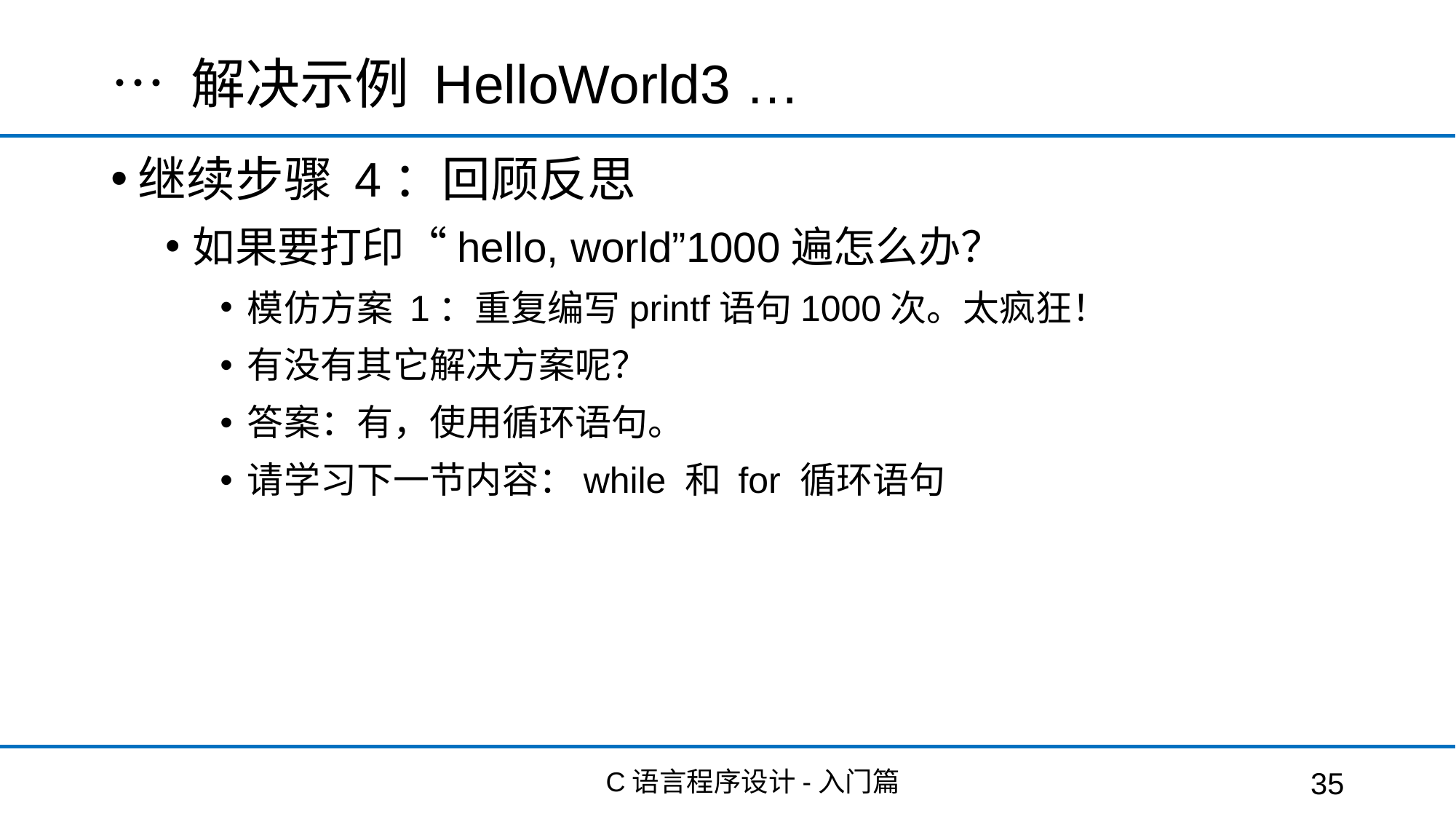

# … 解决示例 HelloWorld3 …
继续步骤 4：回顾反思
如果要打印“hello, world”1000遍怎么办？
模仿方案 1：重复编写printf语句1000次。太疯狂！
有没有其它解决方案呢？
答案：有，使用循环语句。
请学习下一节内容：while 和 for 循环语句

C语言程序设计-入门篇
35